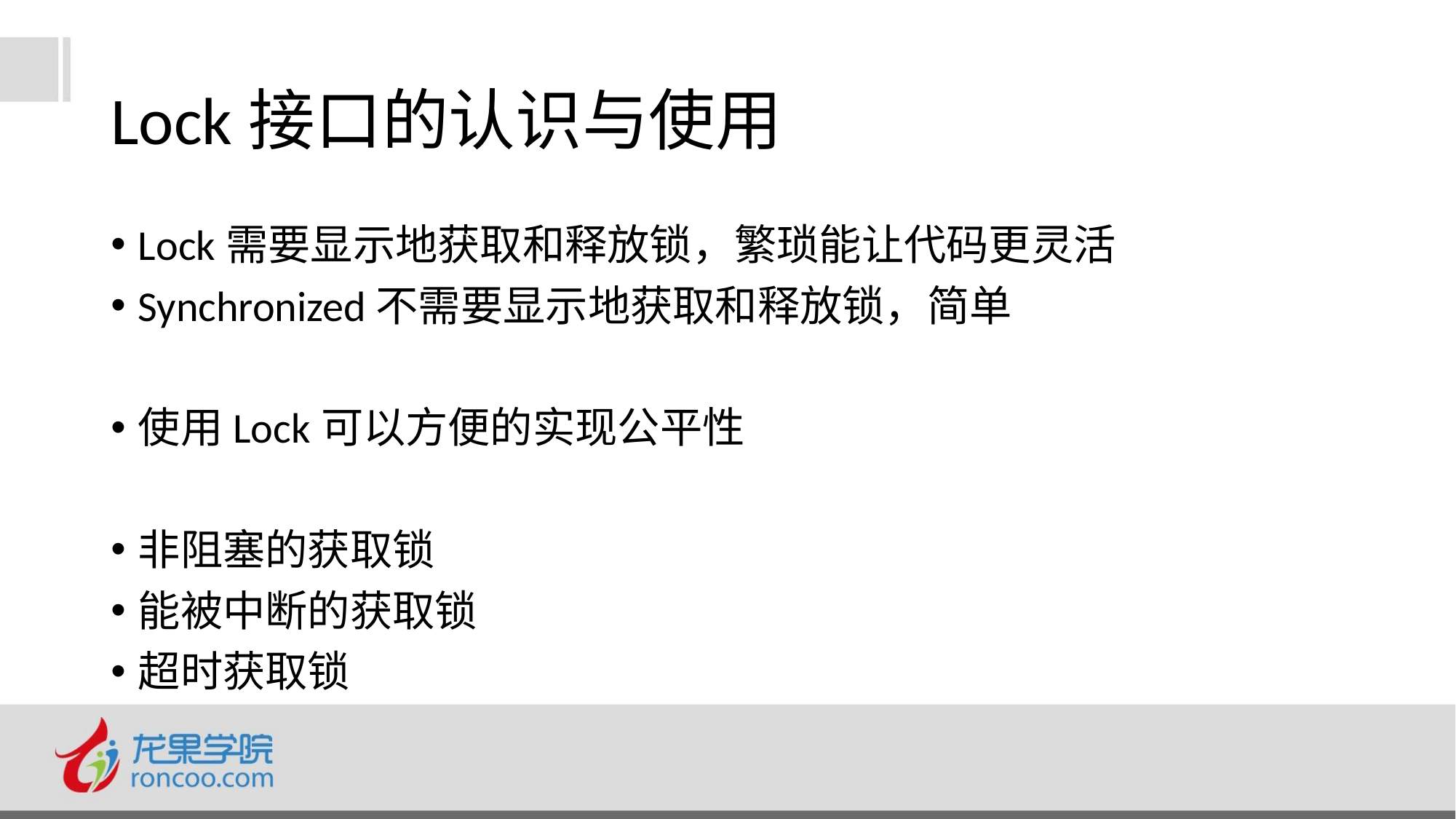

# Lock接口的认识与使用
Lock需要显示地获取和释放锁，繁琐能让代码更灵活
Synchronized不需要显示地获取和释放锁，简单

使用Lock可以方便的实现公平性

非阻塞的获取锁
能被中断的获取锁
超时获取锁